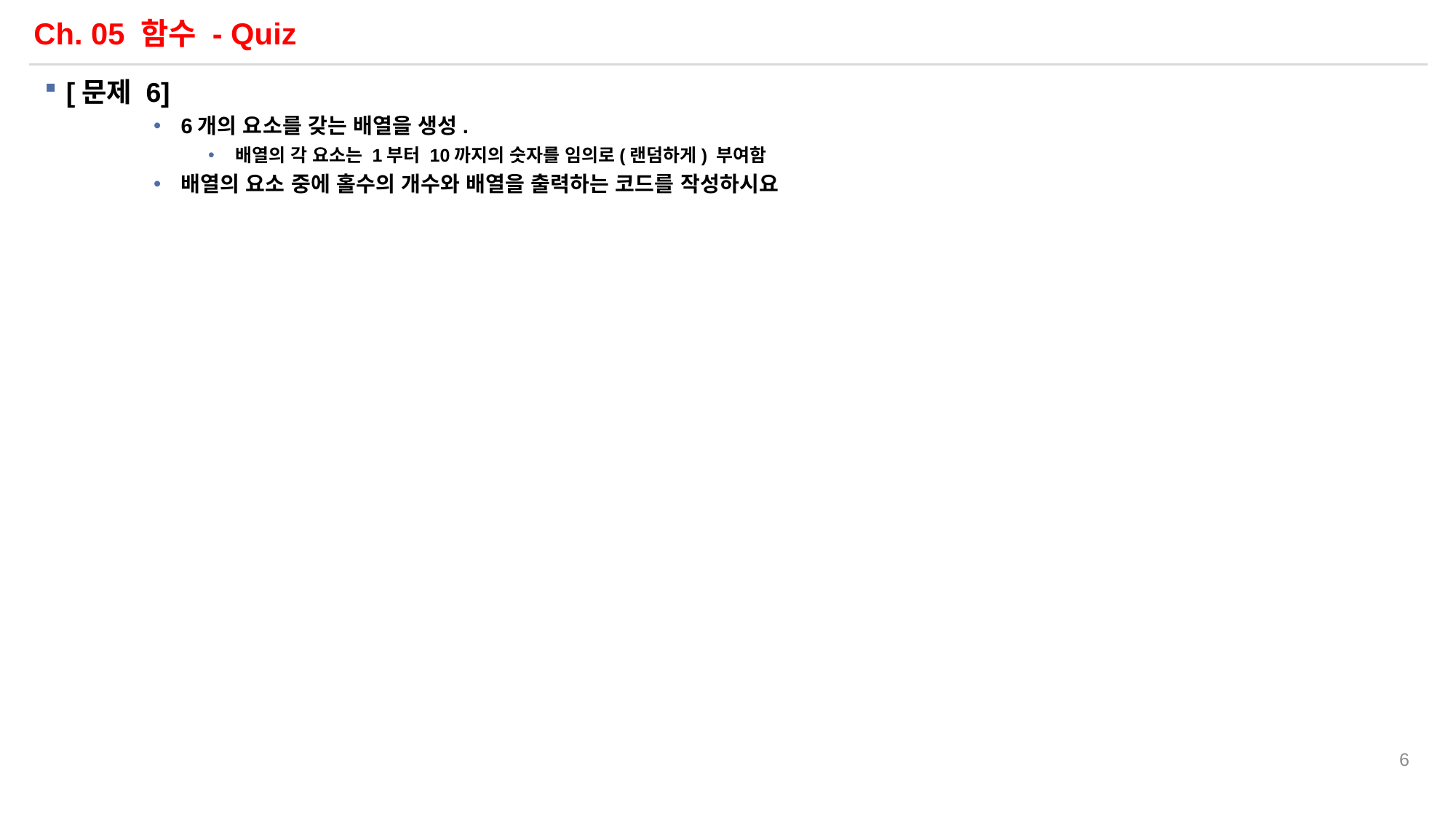

# Ch. 05 함수 - Quiz
[문제 6]
6개의 요소를 갖는 배열을 생성.
배열의 각 요소는 1부터 10까지의 숫자를 임의로(랜덤하게) 부여함
배열의 요소 중에 홀수의 개수와 배열을 출력하는 코드를 작성하시요
6